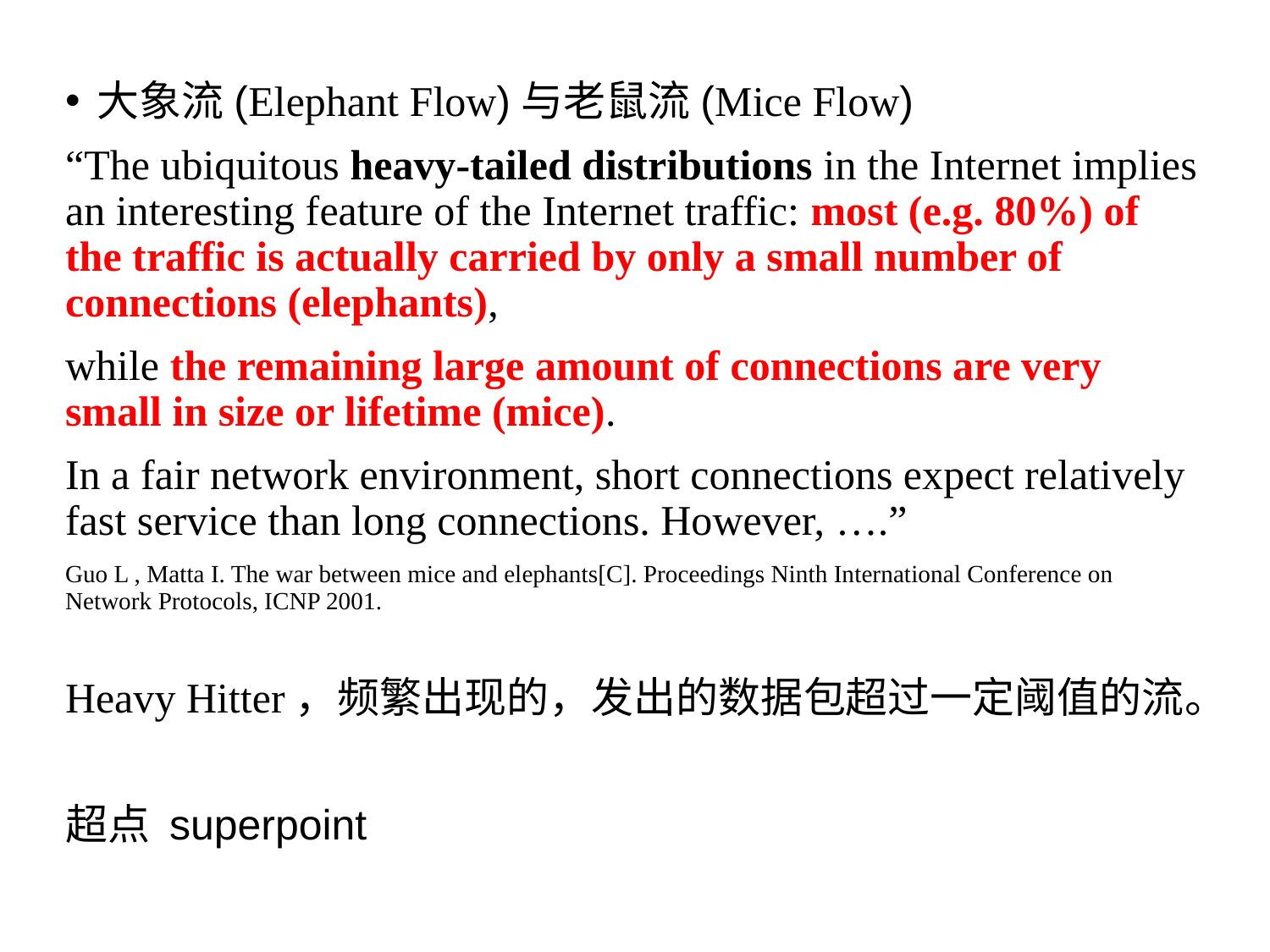

大象流(Elephant Flow)与老鼠流(Mice Flow)
“The ubiquitous heavy-tailed distributions in the Internet implies an interesting feature of the Internet traffic: most (e.g. 80%) of the traffic is actually carried by only a small number of connections (elephants),
while the remaining large amount of connections are very small in size or lifetime (mice).
In a fair network environment, short connections expect relatively fast service than long connections. However, ….”
Guo L , Matta I. The war between mice and elephants[C]. Proceedings Ninth International Conference on Network Protocols, ICNP 2001.

Heavy Hitter，频繁出现的，发出的数据包超过一定阈值的流。

超点 superpoint